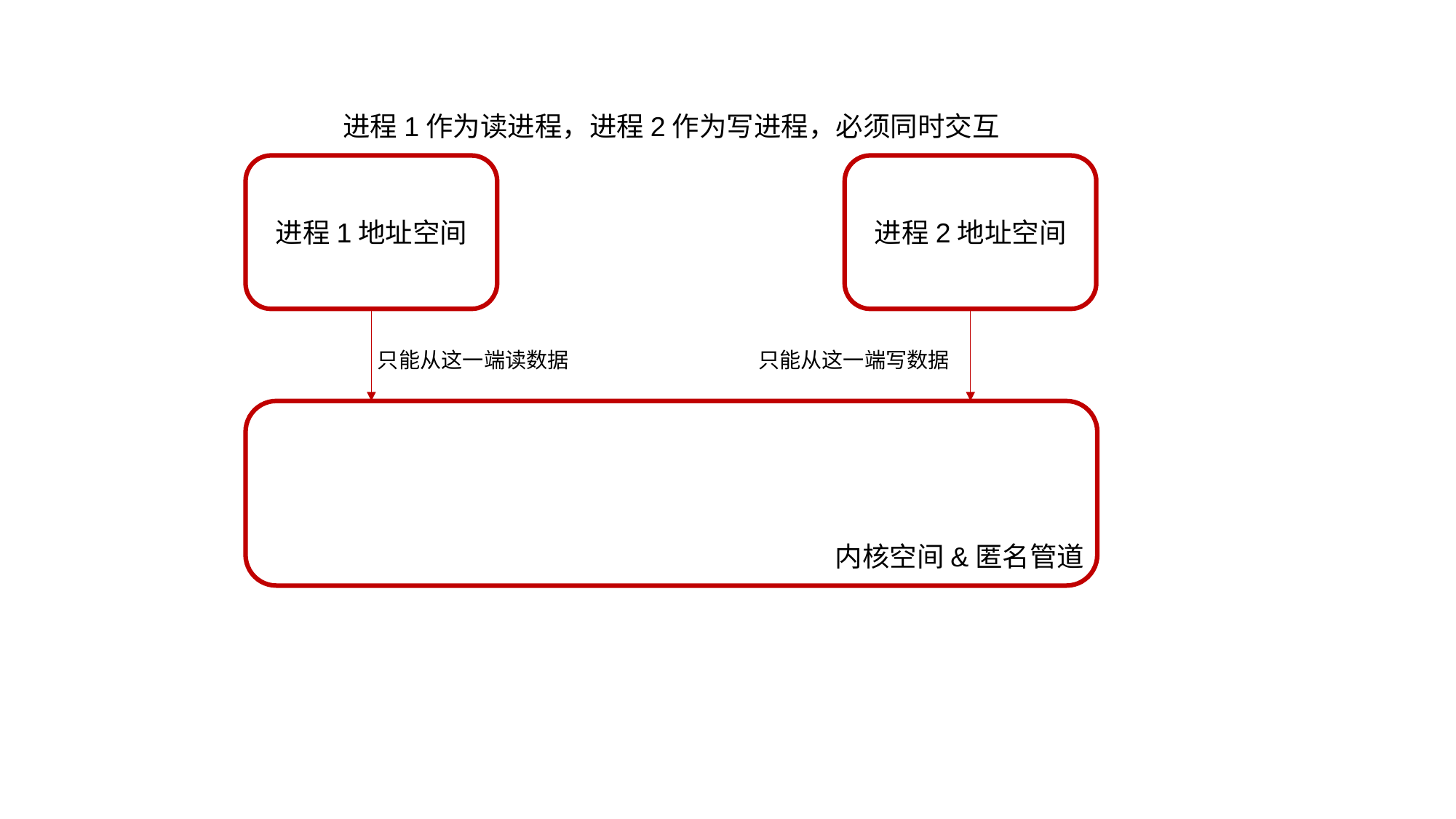

进程1作为读进程，进程2作为写进程，必须同时交互

进程2地址空间
进程1地址空间
只能从这一端写数据
只能从这一端读数据

内核空间&匿名管道